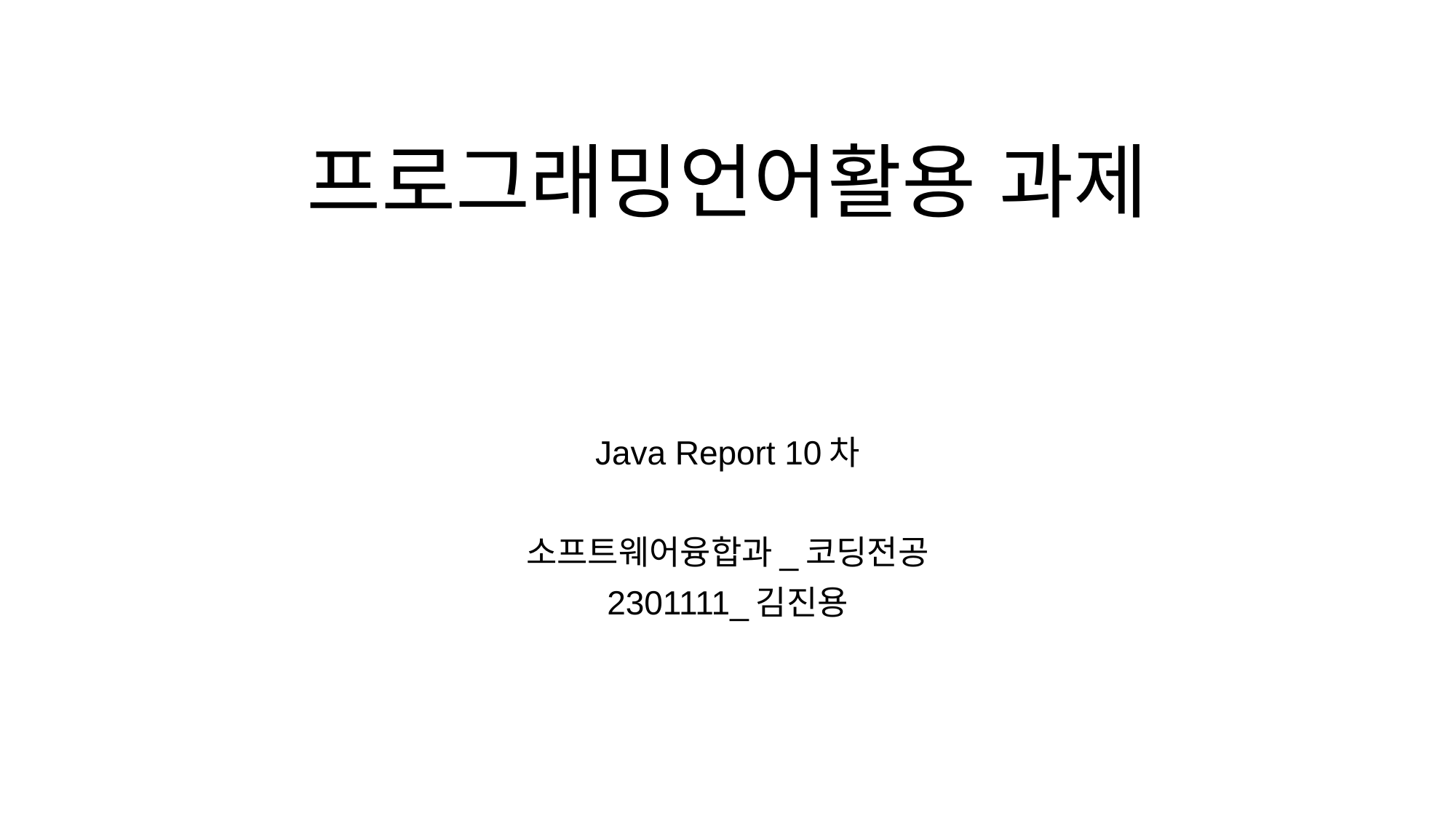

# 프로그래밍언어활용 과제
Java Report 10차

소프트웨어융합과_코딩전공
2301111_김진용